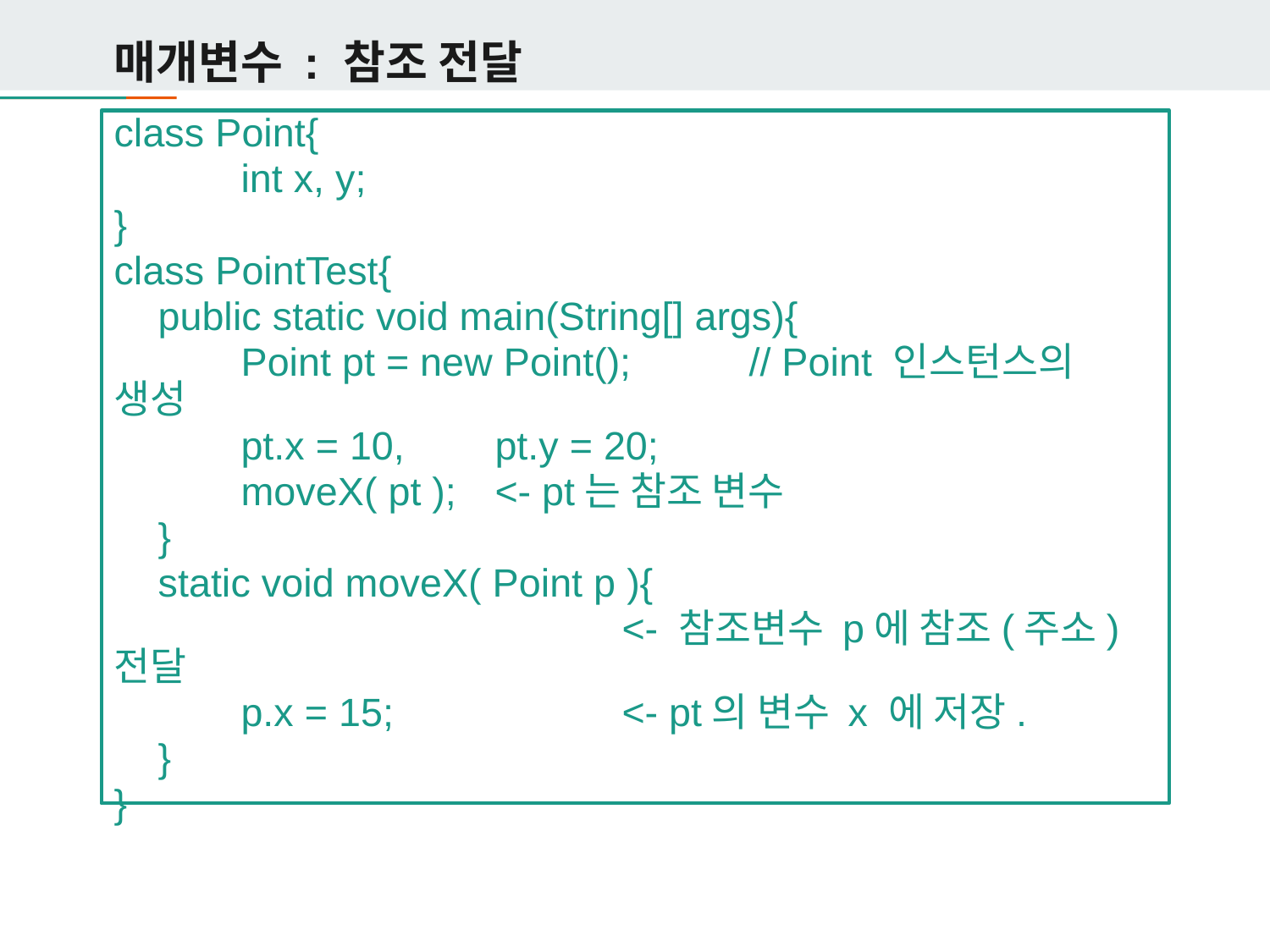

# 매개변수 : 참조 전달
class Point{
	int x, y;
}
class PointTest{
    public static void main(String[] args){
	Point pt = new Point();	// Point 인스턴스의 생성
	pt.x = 10,	pt.y = 20;
	moveX( pt );	<- pt는 참조 변수
    }
    static void moveX( Point p ){
				<- 참조변수 p에 참조(주소)전달
	p.x = 15;		<- pt의 변수 x 에 저장.
    }
}